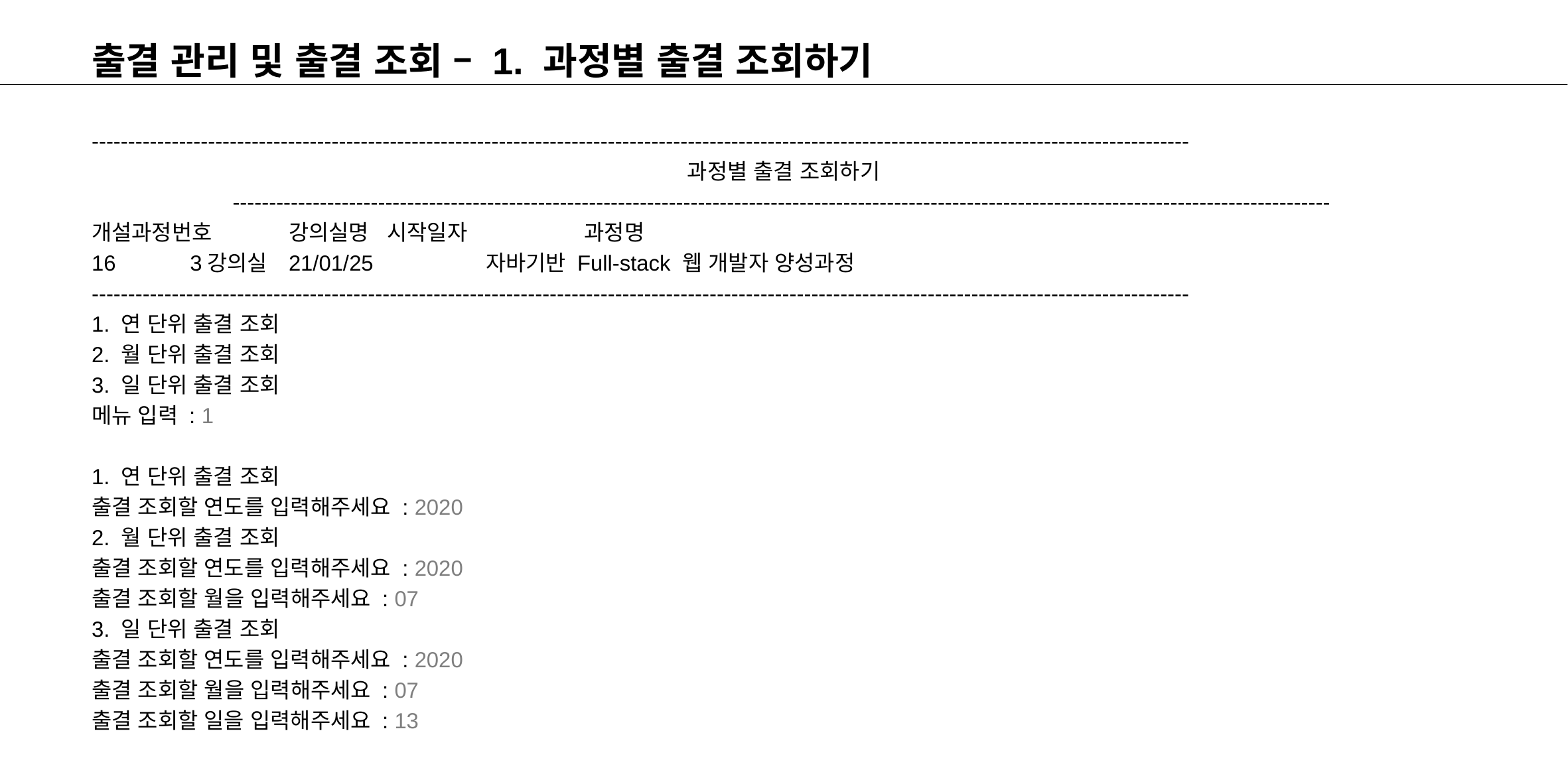

# 출결 관리 및 출결 조회 – 1. 과정별 출결 조회하기
-------------------------------------------------------------------------------------------------------------------------------------------------------
과정별 출결 조회하기
-------------------------------------------------------------------------------------------------------------------------------------------------------
개설과정번호	강의실명		시작일자	 	과정명
16		3강의실		21/01/25	 	자바기반 Full-stack 웹 개발자 양성과정
-------------------------------------------------------------------------------------------------------------------------------------------------------
1. 연 단위 출결 조회
2. 월 단위 출결 조회
3. 일 단위 출결 조회
메뉴 입력 : 1

1. 연 단위 출결 조회
출결 조회할 연도를 입력해주세요 : 2020
2. 월 단위 출결 조회
출결 조회할 연도를 입력해주세요 : 2020
출결 조회할 월을 입력해주세요 : 07
3. 일 단위 출결 조회
출결 조회할 연도를 입력해주세요 : 2020
출결 조회할 월을 입력해주세요 : 07
출결 조회할 일을 입력해주세요 : 13